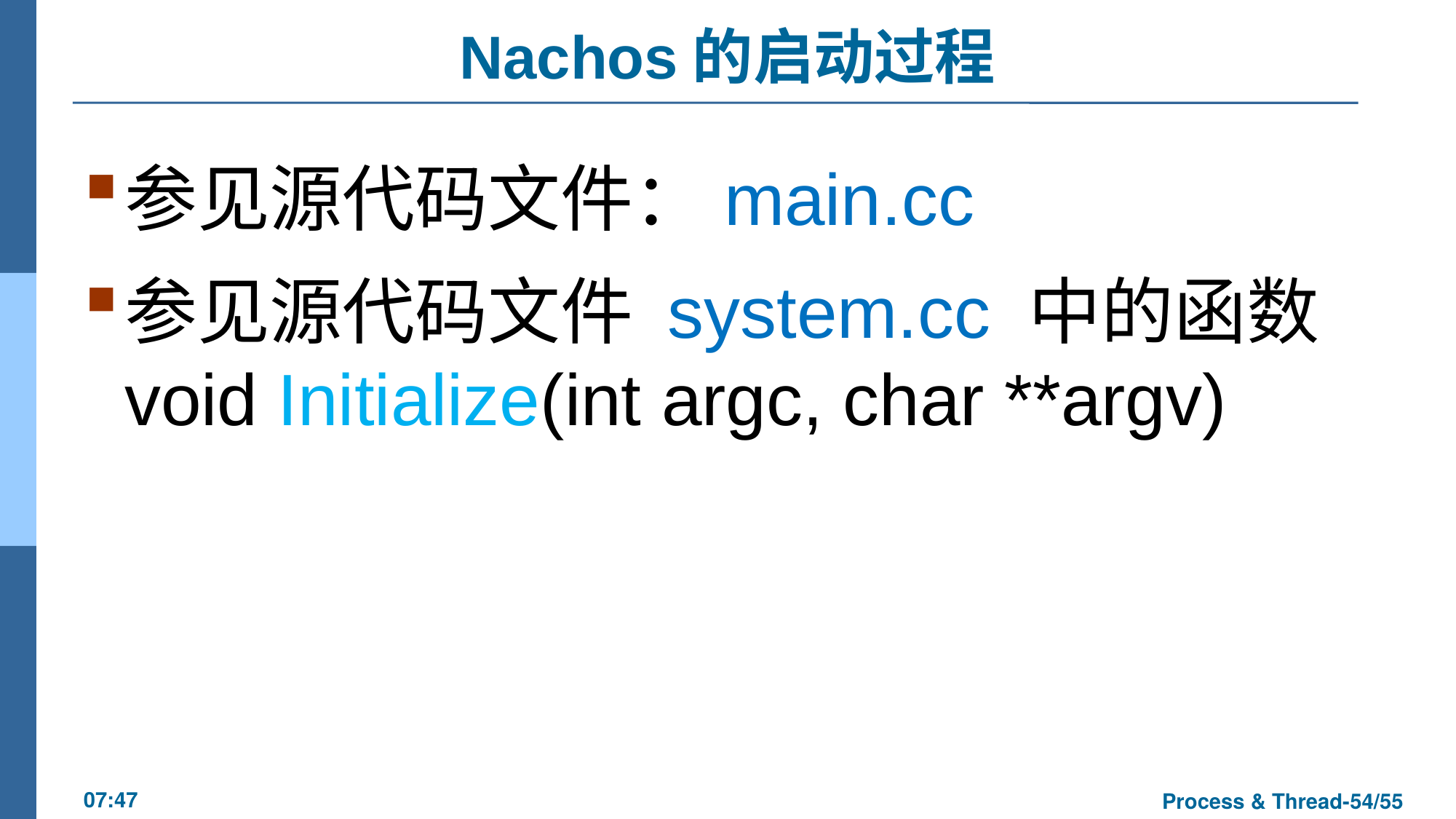

# Nachos的启动过程
参见源代码文件：main.cc
参见源代码文件 system.cc 中的函数  void Initialize(int argc, char **argv)